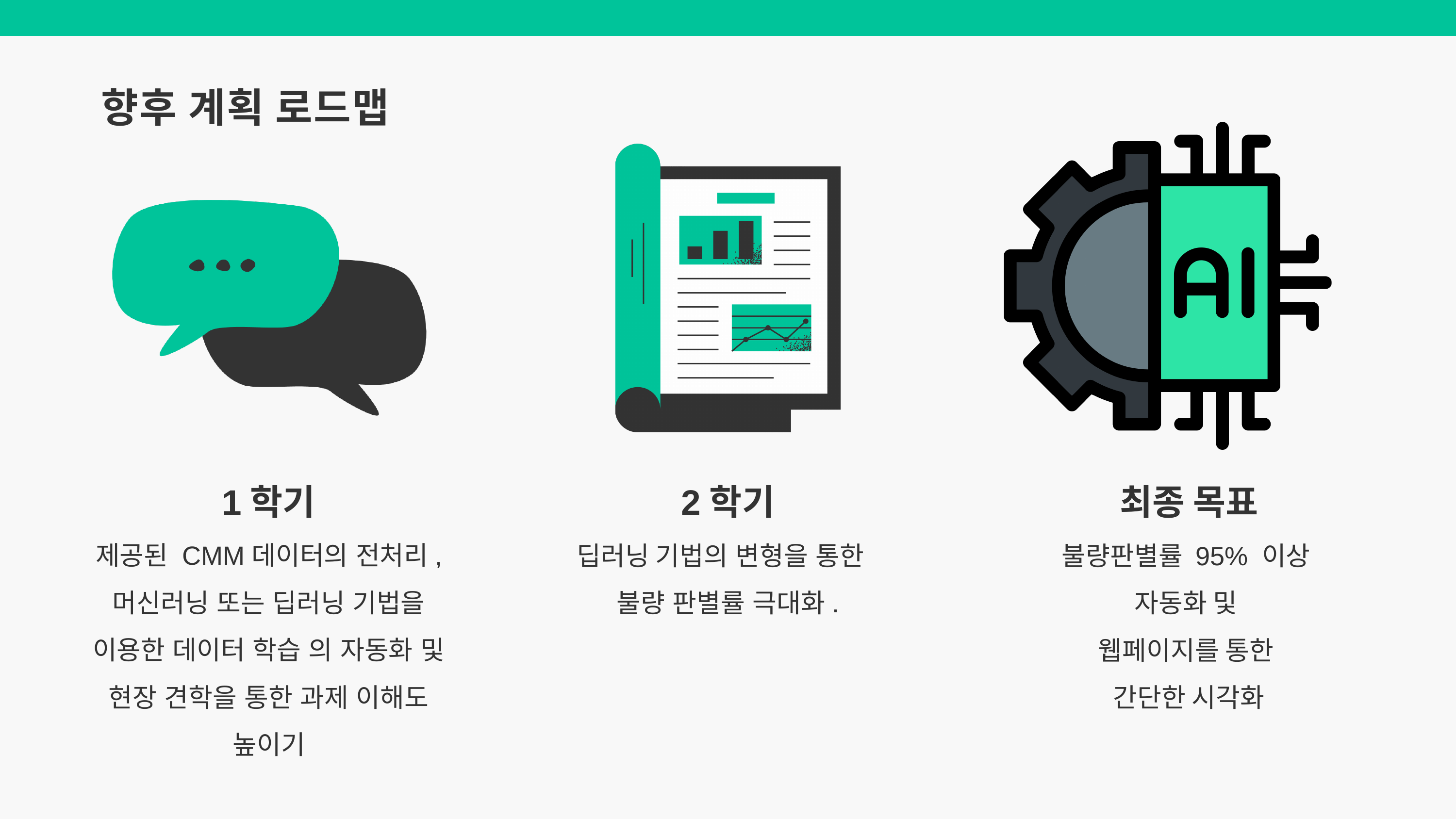

향후 계획 로드맵

1학기
2학기
최종 목표
제공된 CMM데이터의 전처리, 머신러닝 또는 딥러닝 기법을 이용한 데이터 학습 의 자동화 및 현장 견학을 통한 과제 이해도 높이기

딥러닝 기법의 변형을 통한
불량 판별률 극대화.

불량판별률 95% 이상
자동화 및
웹페이지를 통한
간단한 시각화